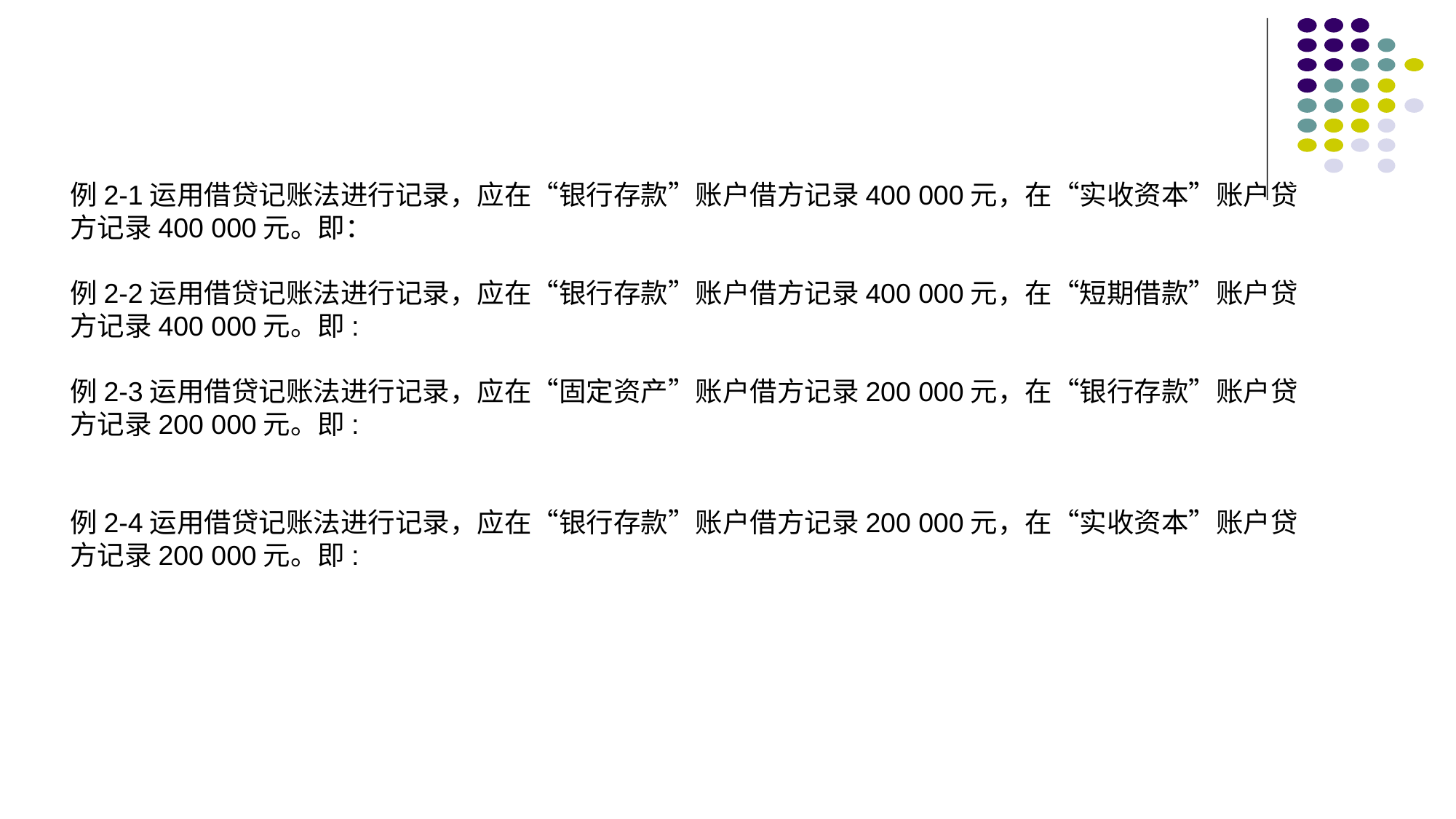

例2-1运用借贷记账法进行记录，应在“银行存款”账户借方记录400 000元，在“实收资本”账户贷方记录400 000元。即：

例2-2运用借贷记账法进行记录，应在“银行存款”账户借方记录400 000元，在“短期借款”账户贷方记录400 000元。即:

例2-3运用借贷记账法进行记录，应在“固定资产”账户借方记录200 000元，在“银行存款”账户贷方记录200 000元。即:

例2-4运用借贷记账法进行记录，应在“银行存款”账户借方记录200 000元，在“实收资本”账户贷方记录200 000元。即: